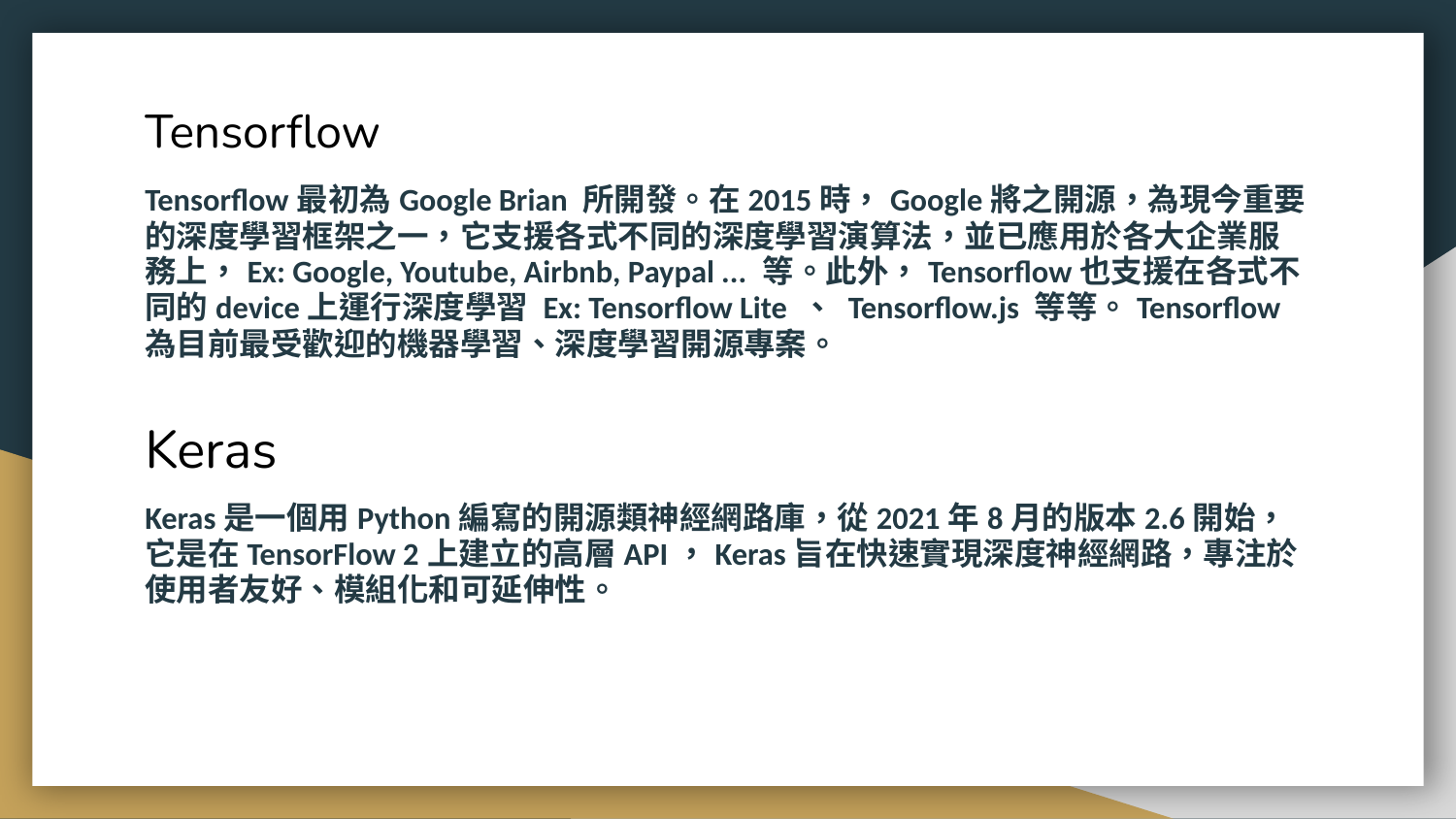

# Tensorflow
Tensorflow最初為Google Brian 所開發。在2015時，Google將之開源，為現今重要的深度學習框架之一，它支援各式不同的深度學習演算法，並已應用於各大企業服務上，Ex: Google, Youtube, Airbnb, Paypal ... 等。此外，Tensorflow也支援在各式不同的device上運行深度學習 Ex: Tensorflow Lite 、 Tensorflow.js 等等。Tensorflow為目前最受歡迎的機器學習、深度學習開源專案。
Keras
Keras是一個用Python編寫的開源類神經網路庫，從2021年8月的版本2.6開始，它是在TensorFlow 2上建立的高層API，Keras旨在快速實現深度神經網路，專注於使用者友好、模組化和可延伸性。